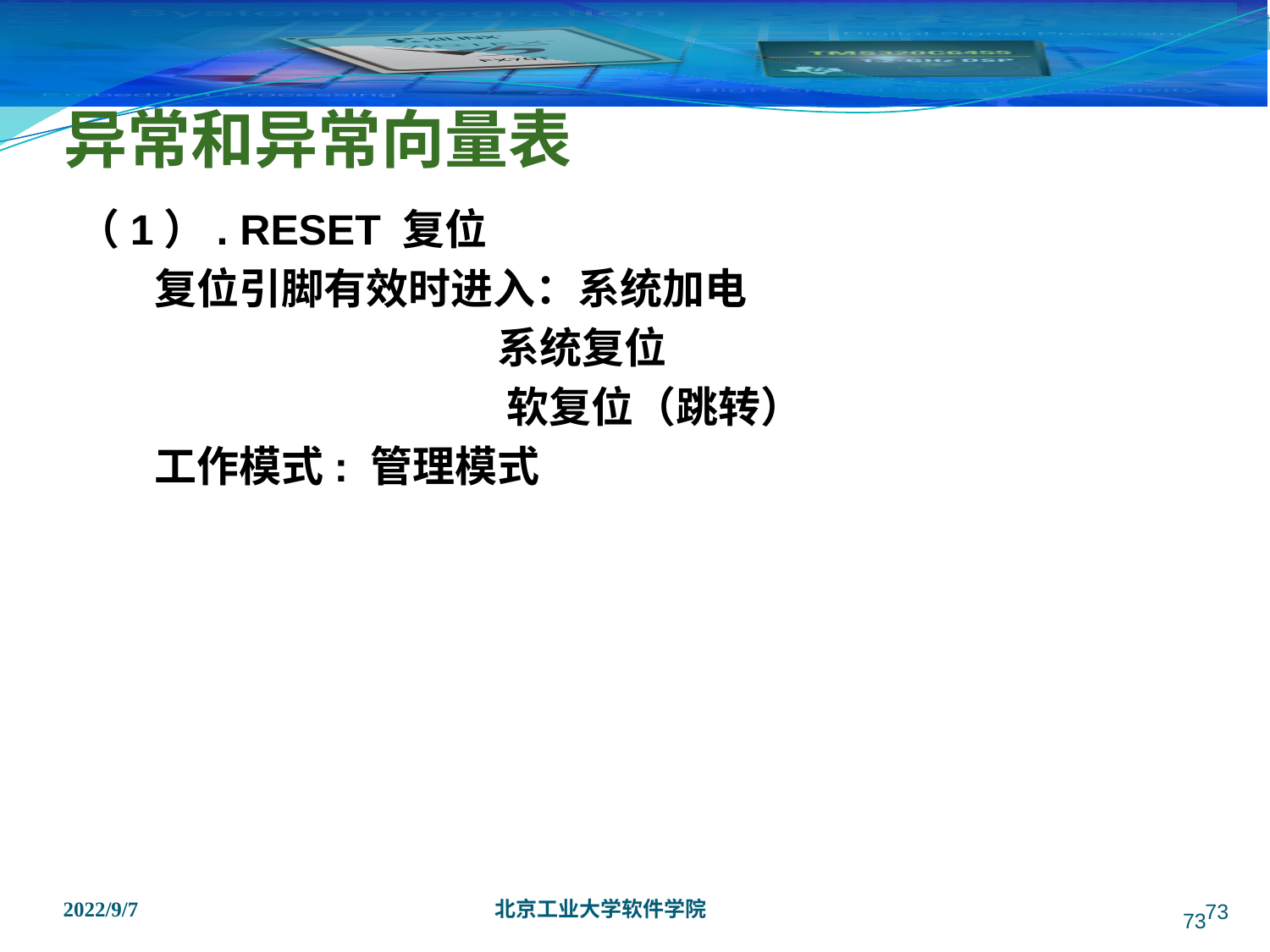

# 异常和异常向量表
（1）. RESET 复位
       复位引脚有效时进入：系统加电
                                           系统复位
                                            软复位（跳转）
       工作模式: 管理模式

73